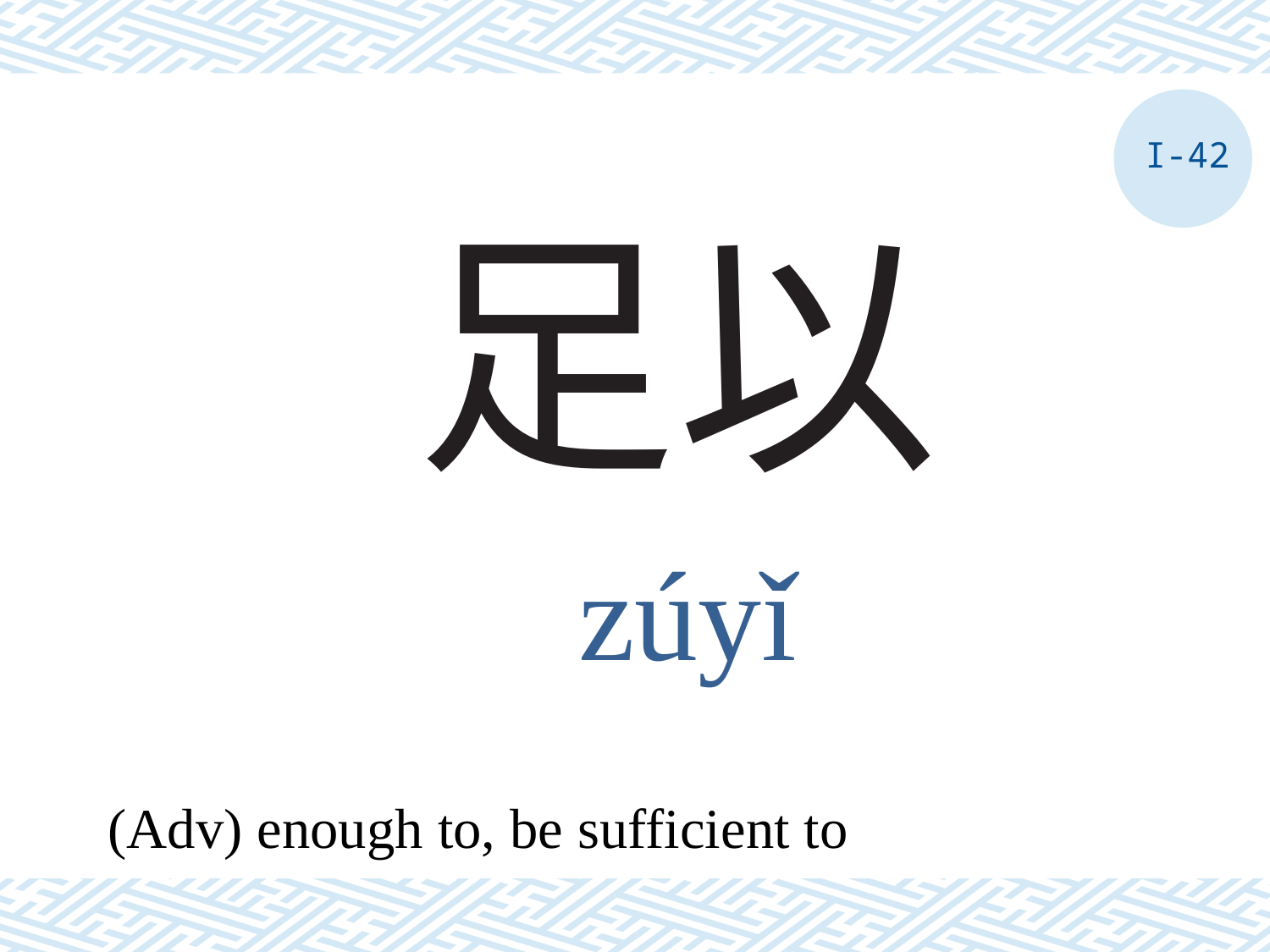

I-42

# 足以
zúyǐ
(Adv) enough to, be sufficient to